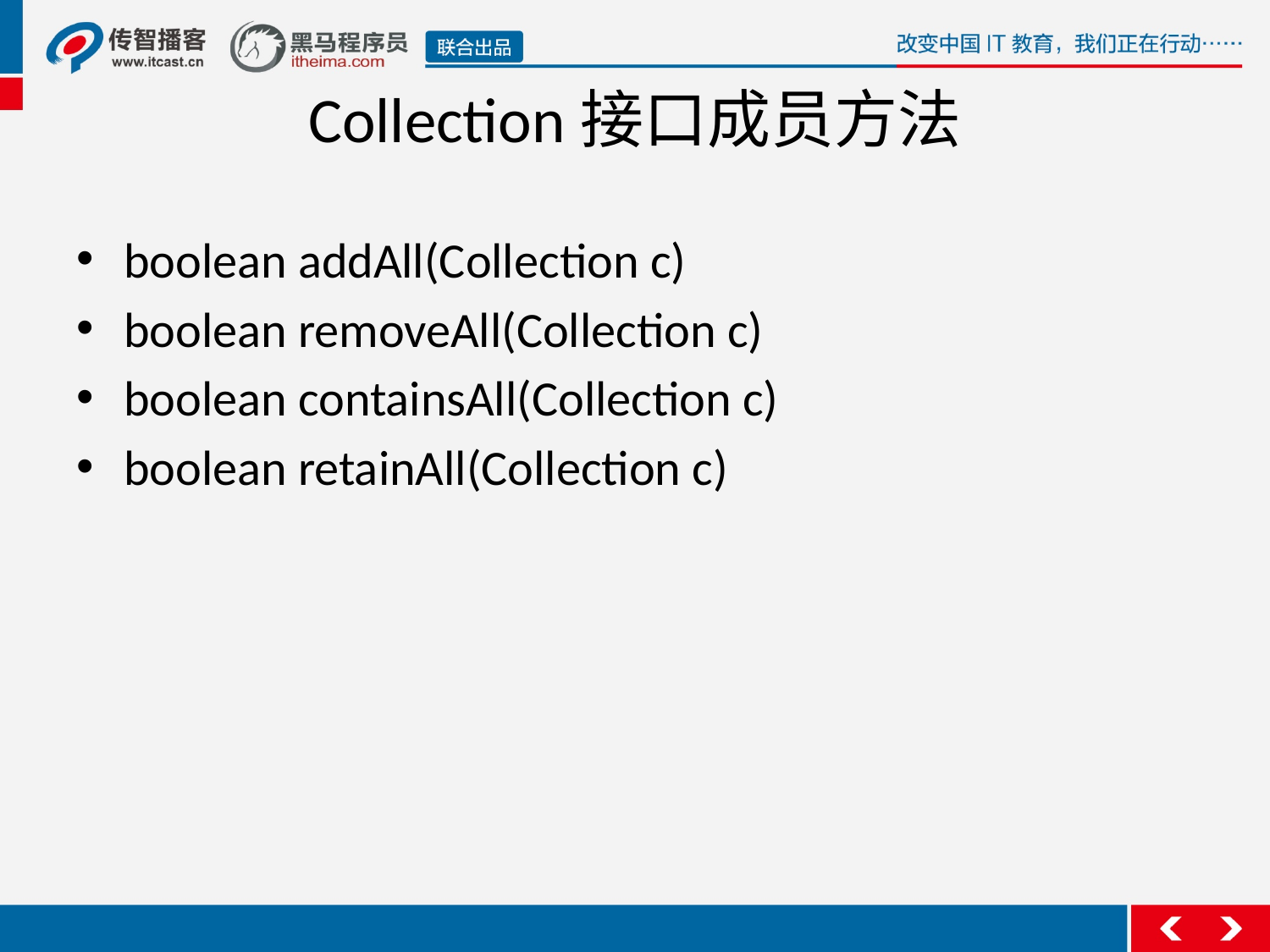

# Collection接口成员方法
boolean addAll(Collection c)
boolean removeAll(Collection c)
boolean containsAll(Collection c)
boolean retainAll(Collection c)